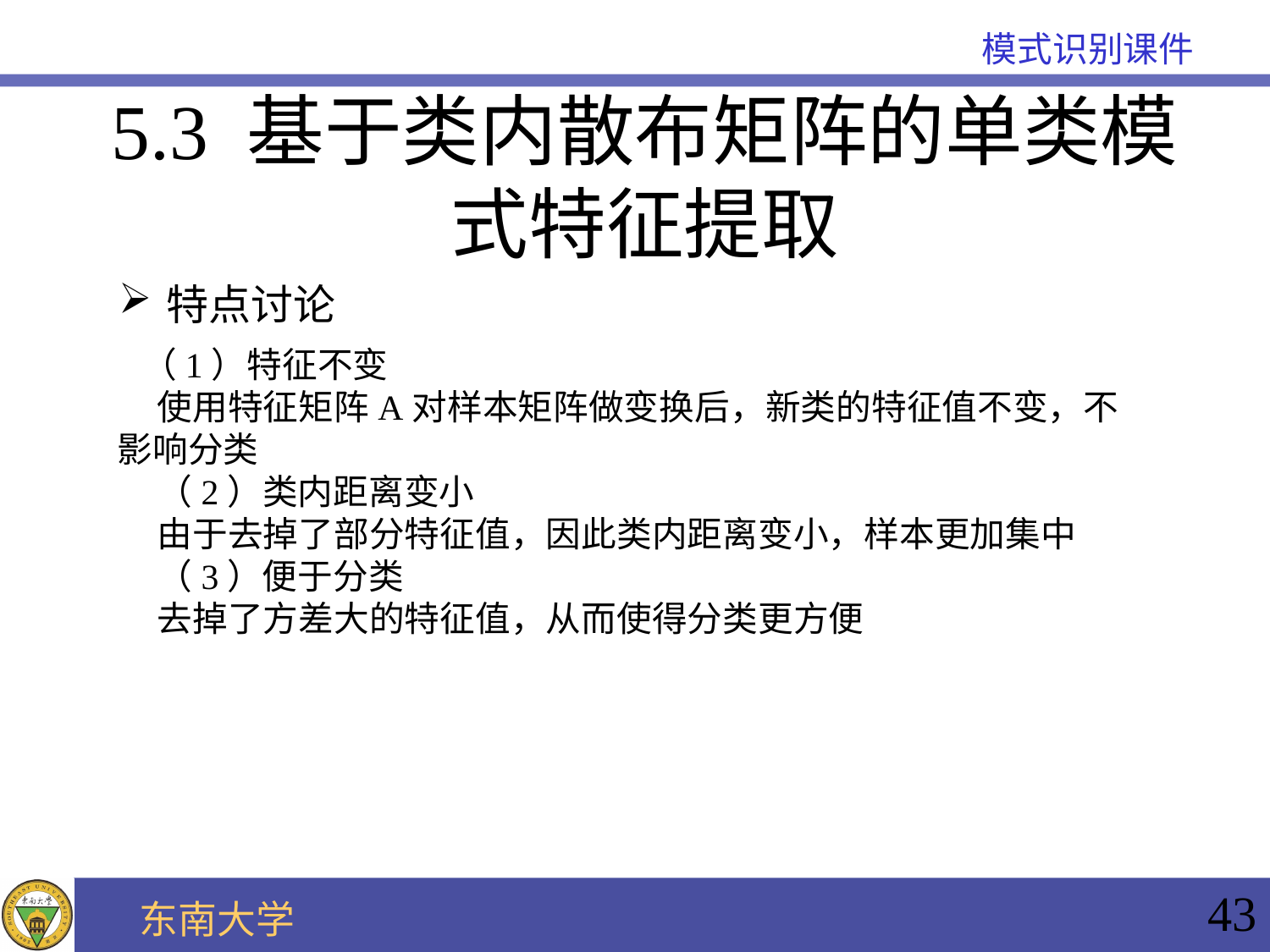

# 5.3 基于类内散布矩阵的单类模式特征提取
特点讨论
  （1）特征不变
    使用特征矩阵A对样本矩阵做变换后，新类的特征值不变，不影响分类
    （2）类内距离变小
    由于去掉了部分特征值，因此类内距离变小，样本更加集中
    （3）便于分类
    去掉了方差大的特征值，从而使得分类更方便
43